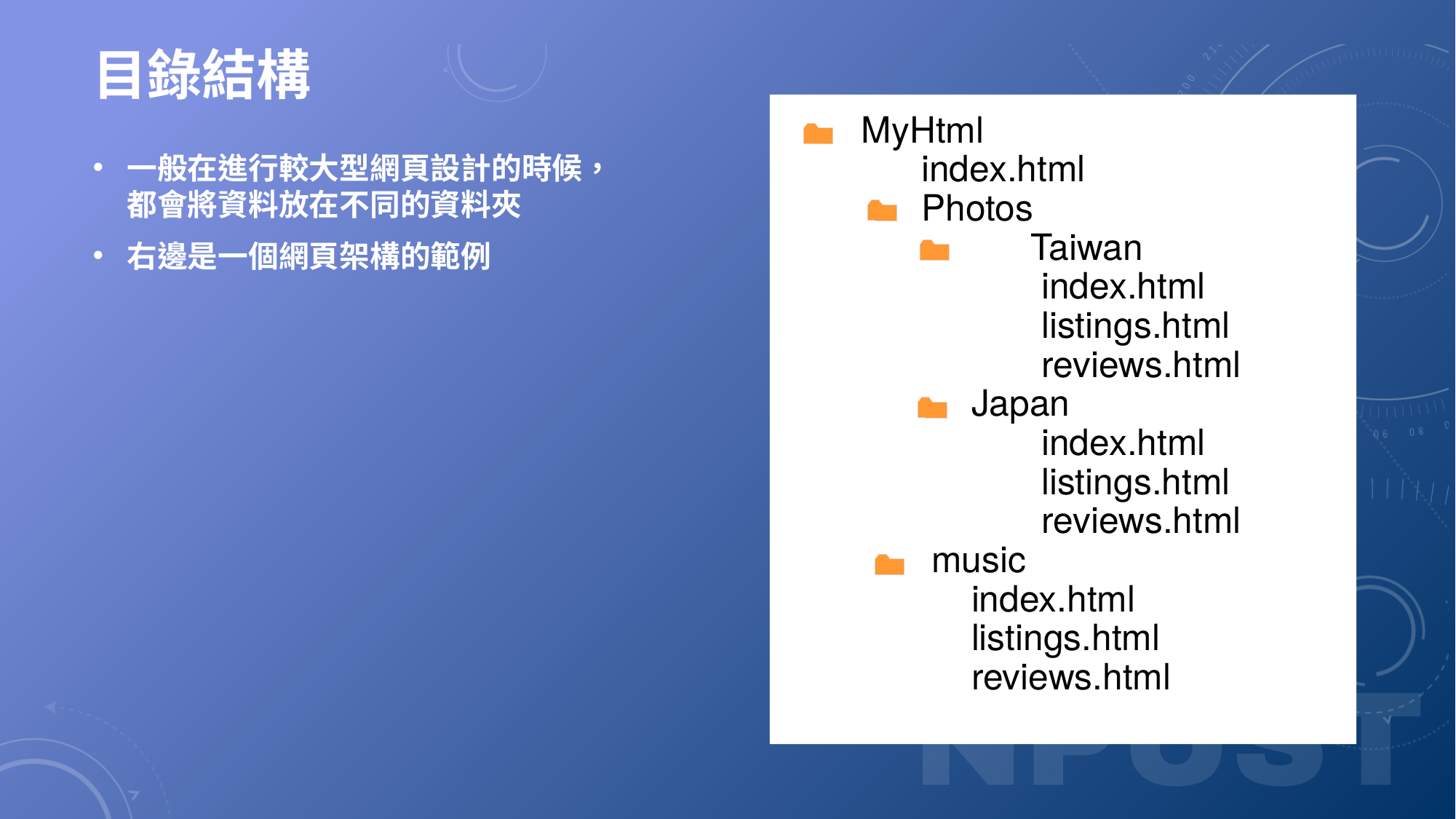

# 目錄結構

MyHtml
      index.html
      Photos
	      Taiwan
                  index.html
                  listings.html
                  reviews.html
           Japan
                  index.html
                  listings.html
                  reviews.html
       music
           index.html
           listings.html
           reviews.html

一般在進行較大型網頁設計的時候，都會將資料放在不同的資料夾
右邊是一個網頁架構的範例